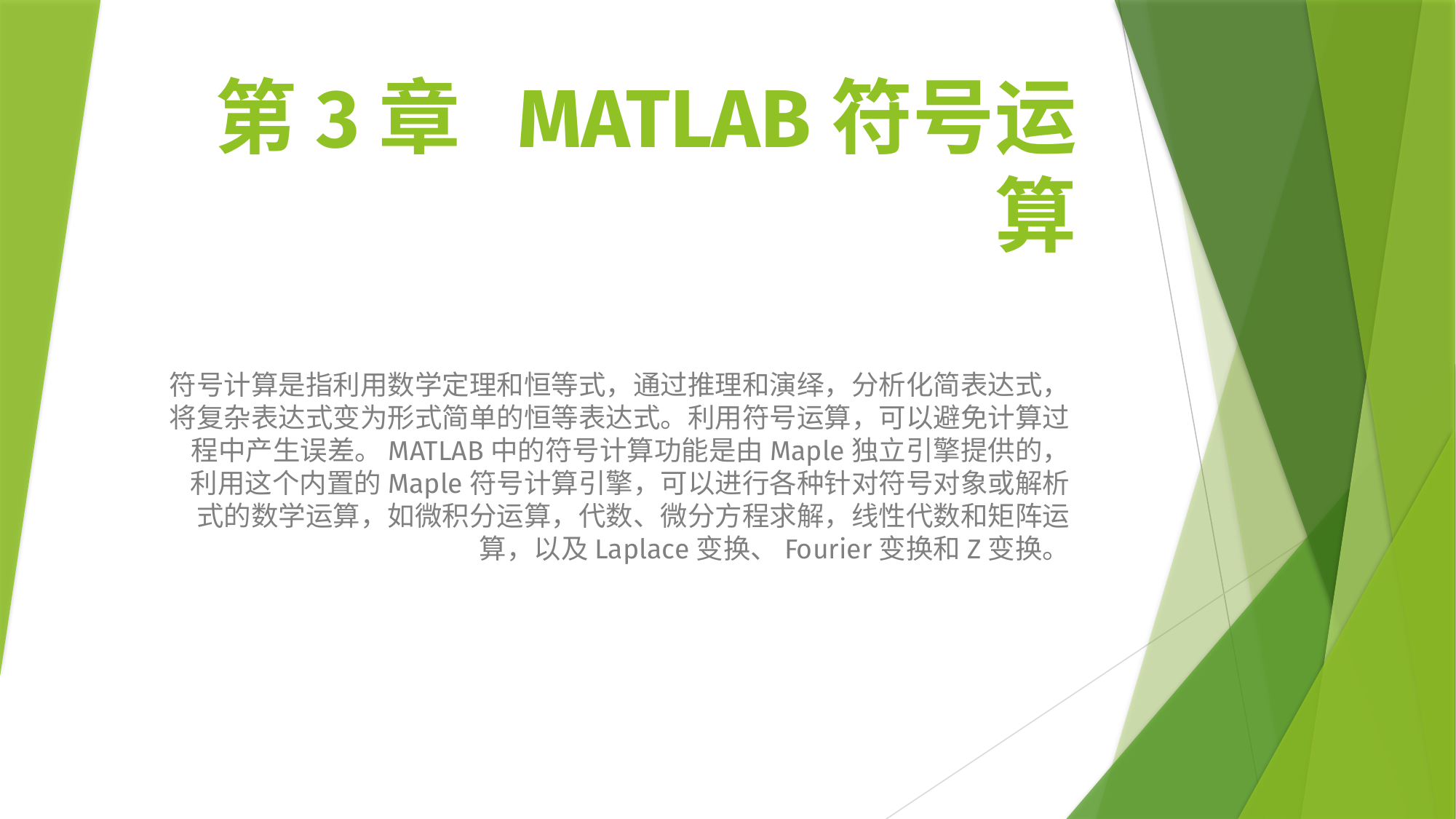

# 第3章  MATLAB符号运算
符号计算是指利用数学定理和恒等式，通过推理和演绎，分析化简表达式，将复杂表达式变为形式简单的恒等表达式。利用符号运算，可以避免计算过程中产生误差。MATLAB中的符号计算功能是由Maple独立引擎提供的，利用这个内置的Maple符号计算引擎，可以进行各种针对符号对象或解析式的数学运算，如微积分运算，代数、微分方程求解，线性代数和矩阵运算，以及Laplace变换、Fourier变换和Z变换。